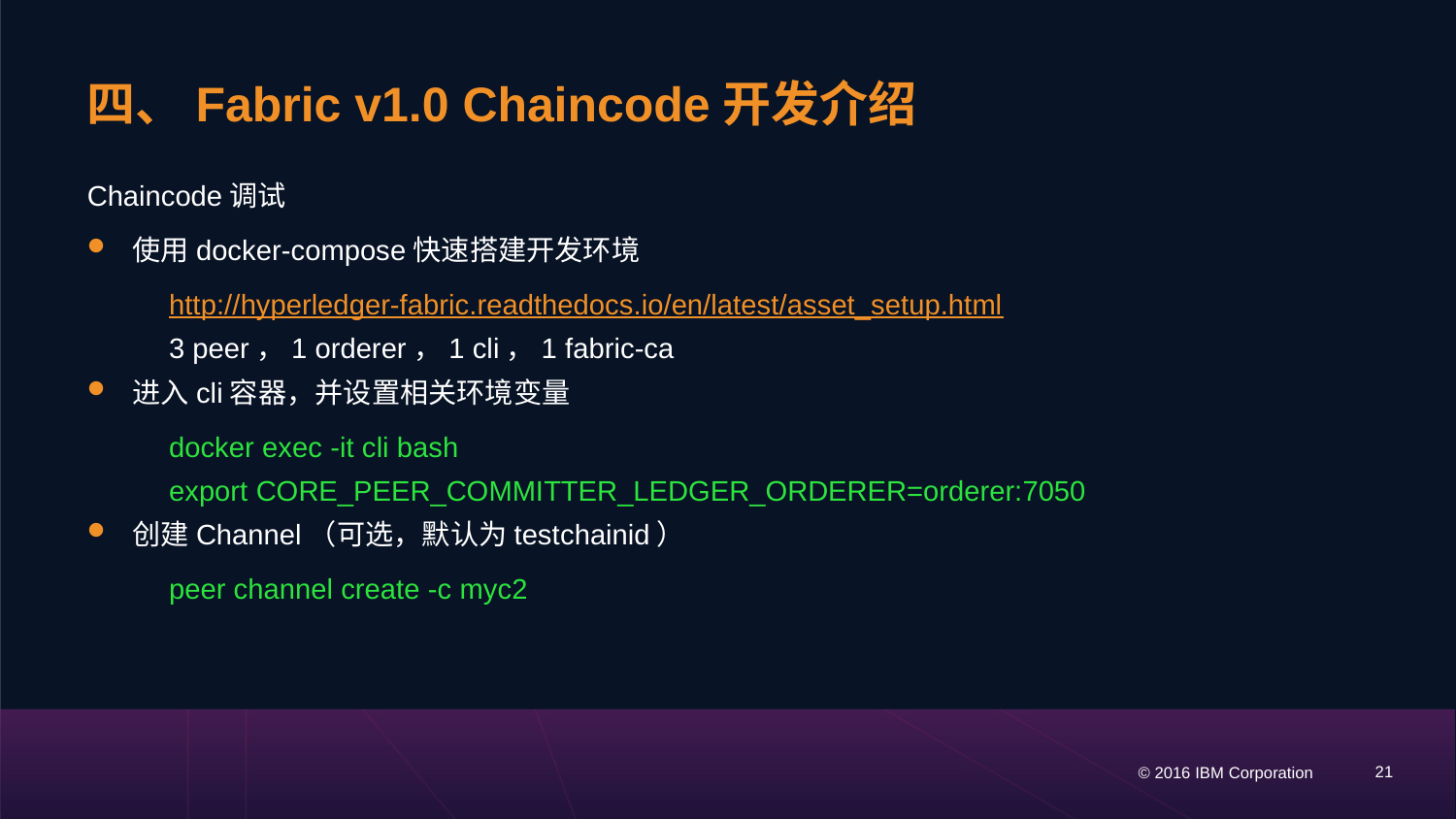

# 四、Fabric v1.0 Chaincode开发介绍
Chaincode调试
使用docker-compose快速搭建开发环境
http://hyperledger-fabric.readthedocs.io/en/latest/asset_setup.html
3 peer，1 orderer，1 cli，1 fabric-ca
进入cli容器，并设置相关环境变量
docker exec -it cli bash
export CORE_PEER_COMMITTER_LEDGER_ORDERER=orderer:7050
创建Channel（可选，默认为testchainid）
peer channel create -c myc2